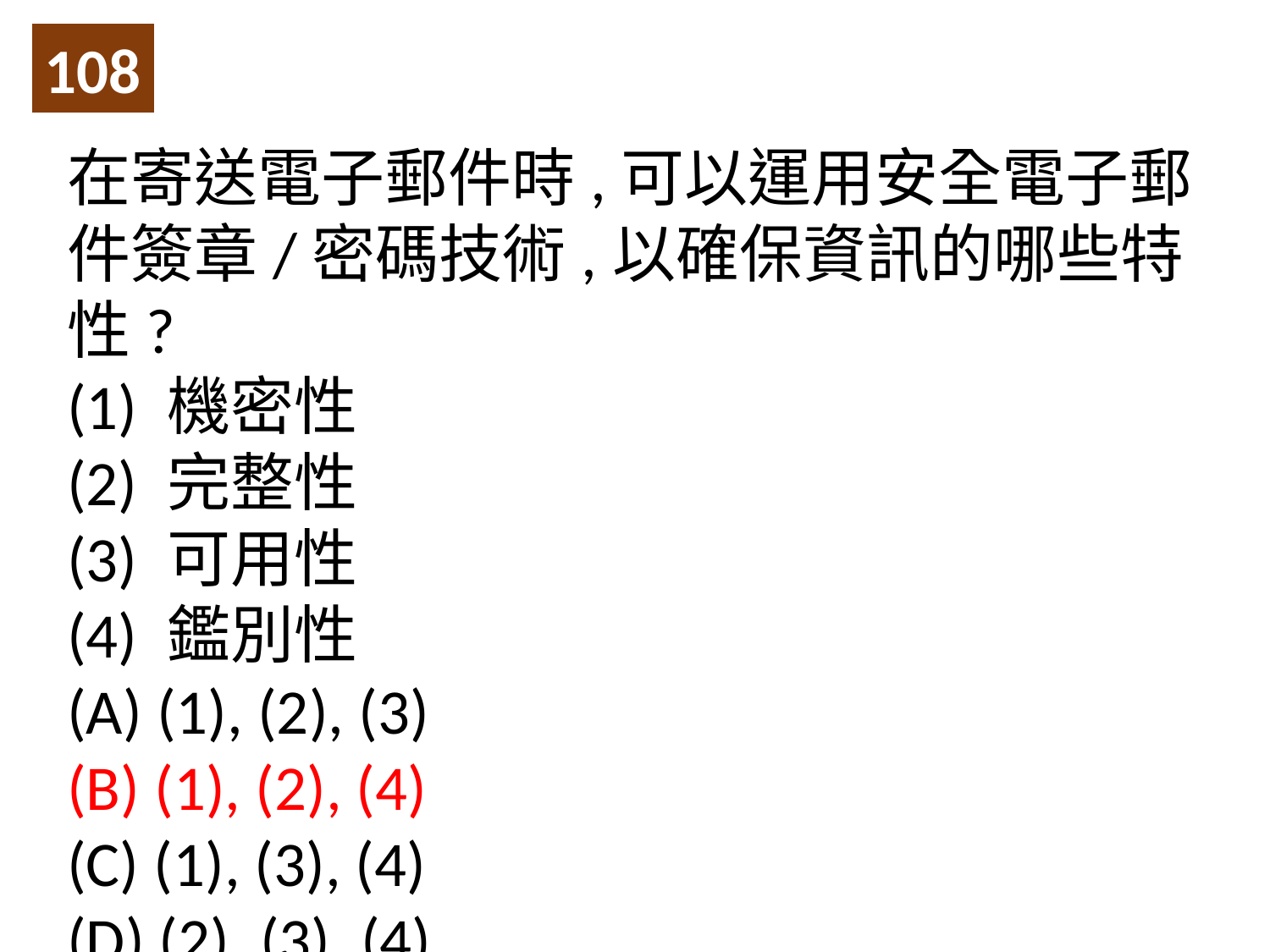

108
在寄送電子郵件時,可以運用安全電子郵件簽章/密碼技術,以確保資訊的哪些特性?
(1) 機密性
(2) 完整性
(3) 可用性
(4) 鑑別性
(A) (1), (2), (3)
(B) (1), (2), (4)
(C) (1), (3), (4)
(D) (2), (3), (4)